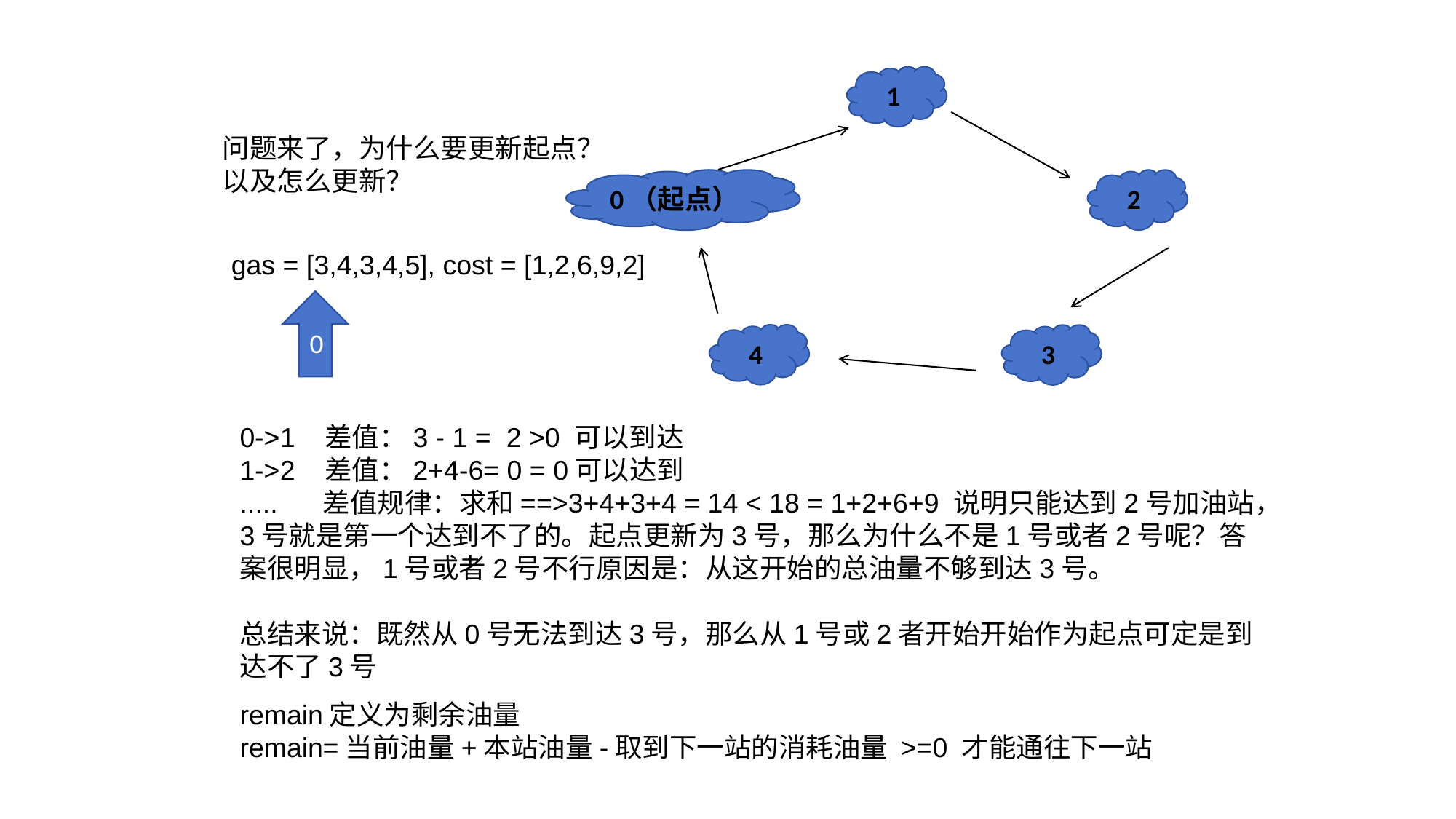

1
问题来了，为什么要更新起点？以及怎么更新？
0（起点）
2
gas = [3,4,3,4,5], cost = [1,2,6,9,2]
0
4
3
0->1   差值：3 - 1 =  2 >0 可以到达
1->2   差值：2+4-6= 0 = 0可以达到
.....     差值规律：求和==>3+4+3+4 = 14 < 18 = 1+2+6+9 说明只能达到2号加油站，3号就是第一个达到不了的。起点更新为3号，那么为什么不是1号或者2号呢？答案很明显，1号或者2号不行原因是：从这开始的总油量不够到达3号。

总结来说：既然从0号无法到达3号，那么从1号或2者开始开始作为起点可定是到达不了3号
remain定义为剩余油量
remain=当前油量+本站油量-取到下一站的消耗油量 >=0 才能通往下一站